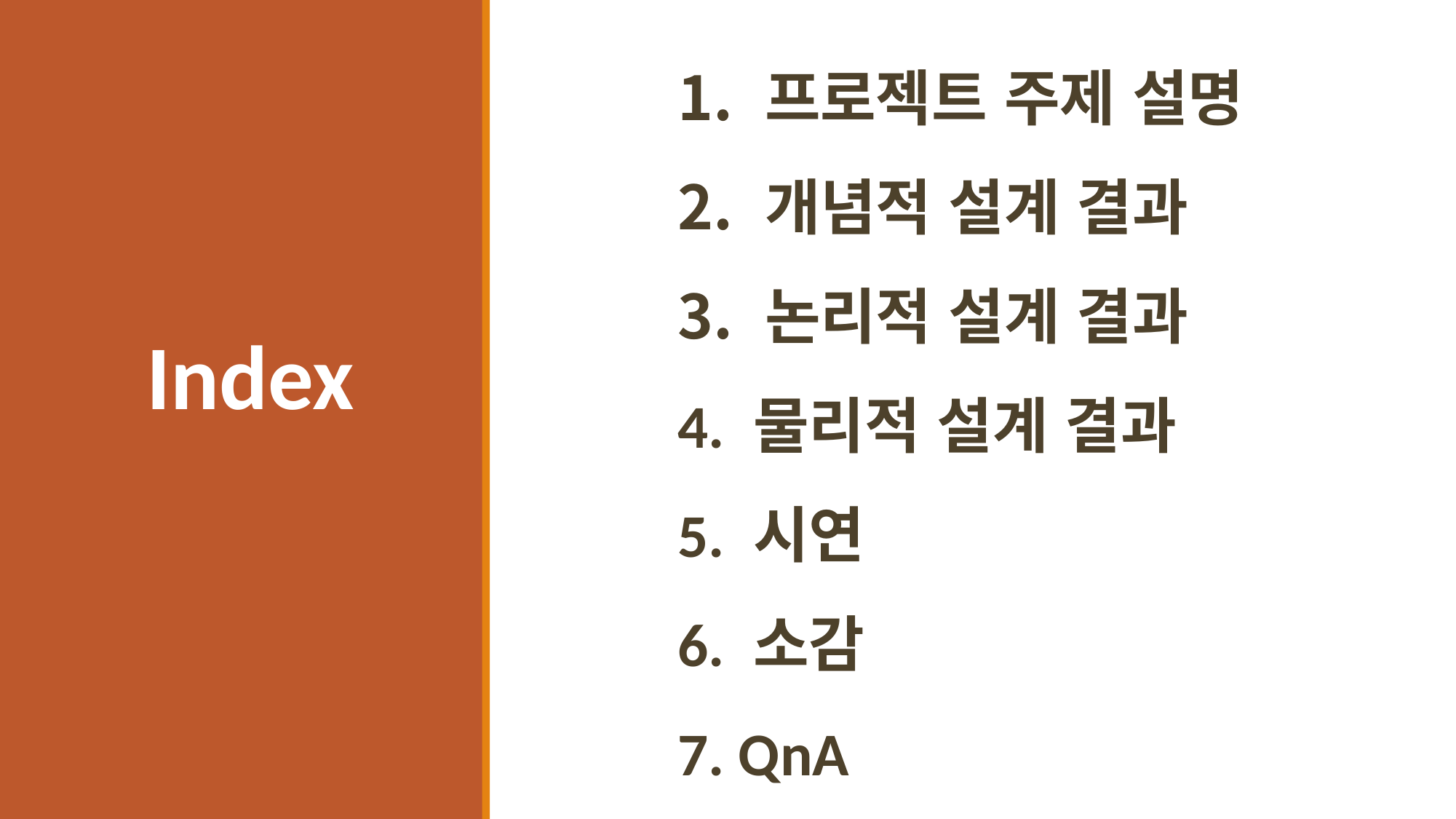

프로젝트 주제 설명
 개념적 설계 결과
 논리적 설계 결과
4. 물리적 설계 결과
5. 시연
6. 소감
7. QnA
# Index